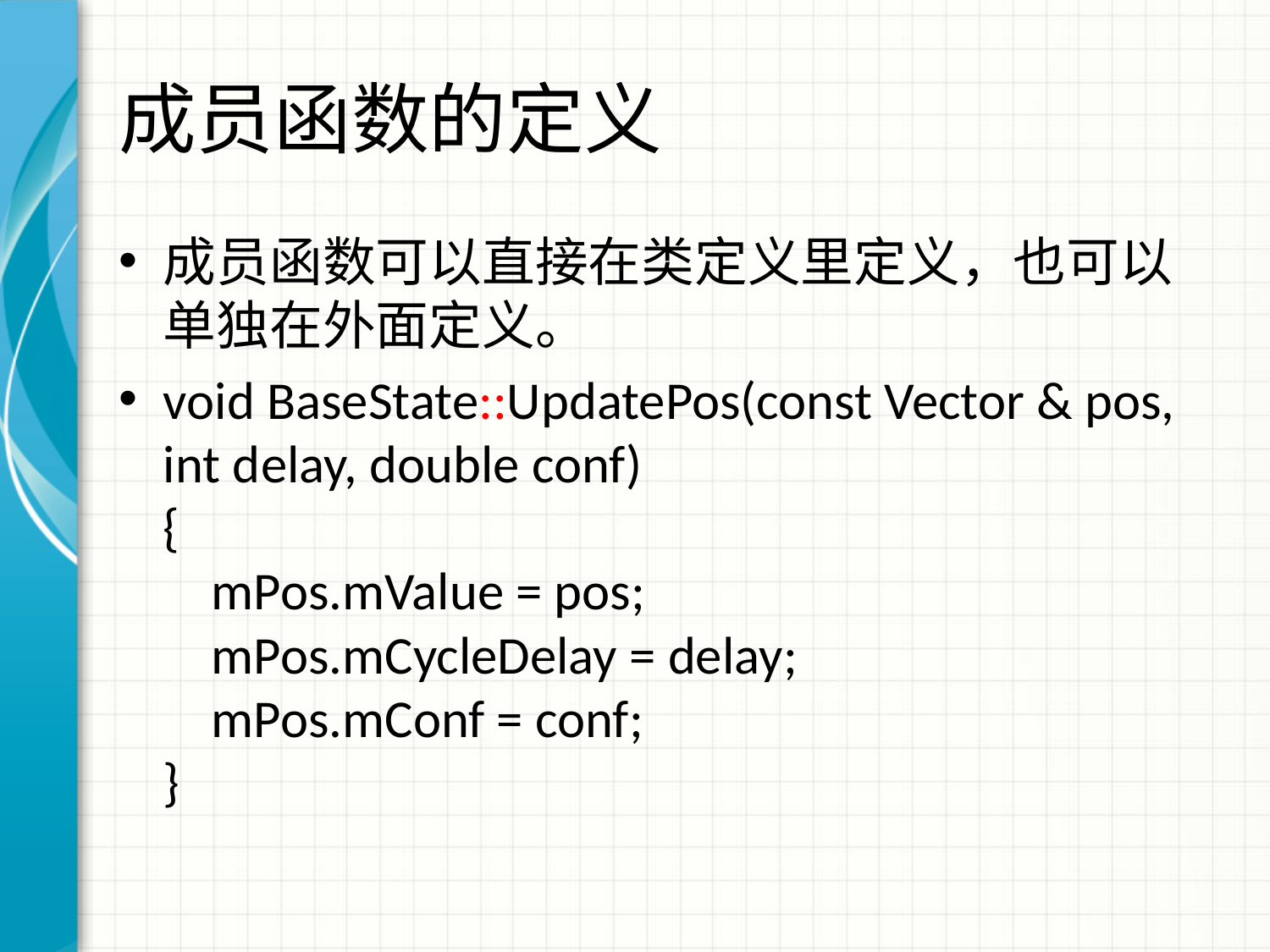

# 成员函数的定义
成员函数可以直接在类定义里定义，也可以单独在外面定义。
void BaseState::UpdatePos(const Vector & pos, int delay, double conf)
{
    mPos.mValue = pos;
    mPos.mCycleDelay = delay;
    mPos.mConf = conf;
}